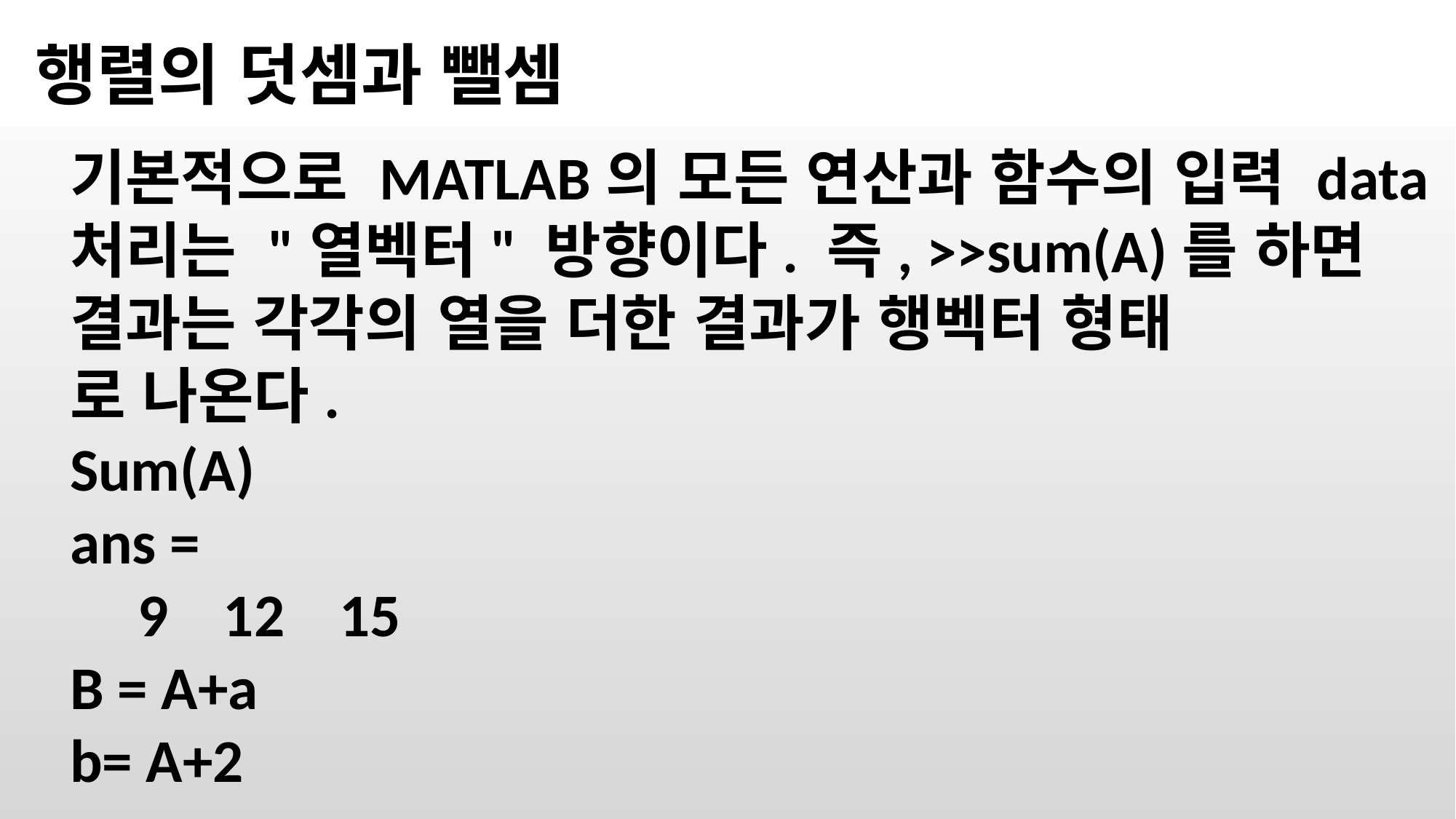

행렬의 덧셈과 뺄셈
기본적으로 MATLAB의 모든 연산과 함수의 입력 data처리는 "열벡터" 방향이다. 즉, >>sum(A)를 하면 결과는 각각의 열을 더한 결과가 행벡터 형태
로 나온다.
Sum(A)
ans =
     9    12    15
B = A+a
b= A+2